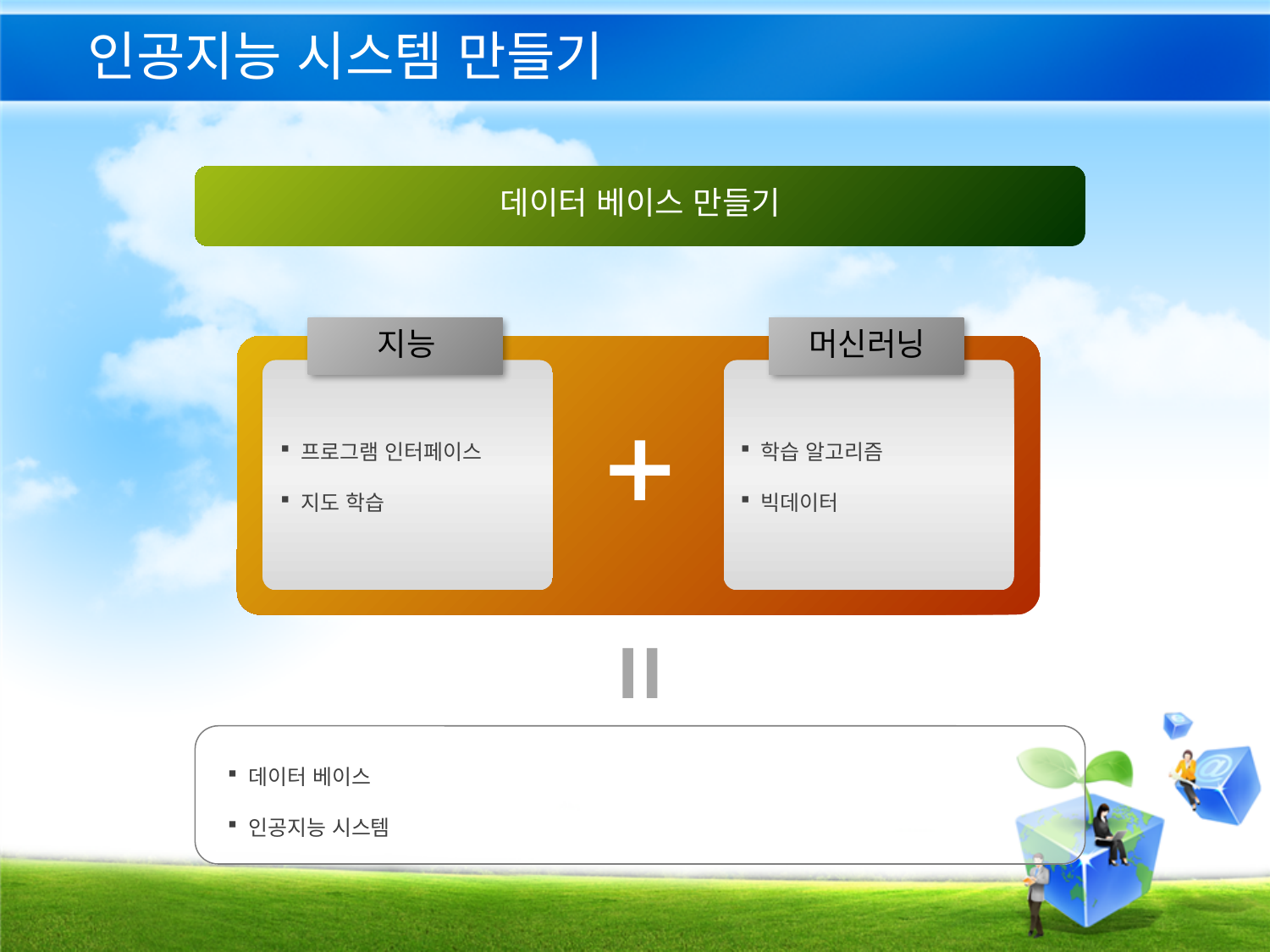

# 인공지능 시스템 만들기

데이터 베이스 만들기

지능

머신러닝

 프로그램 인터페이스
 지도 학습
 학습 알고리즘
 빅데이터

 데이터 베이스
 인공지능 시스템